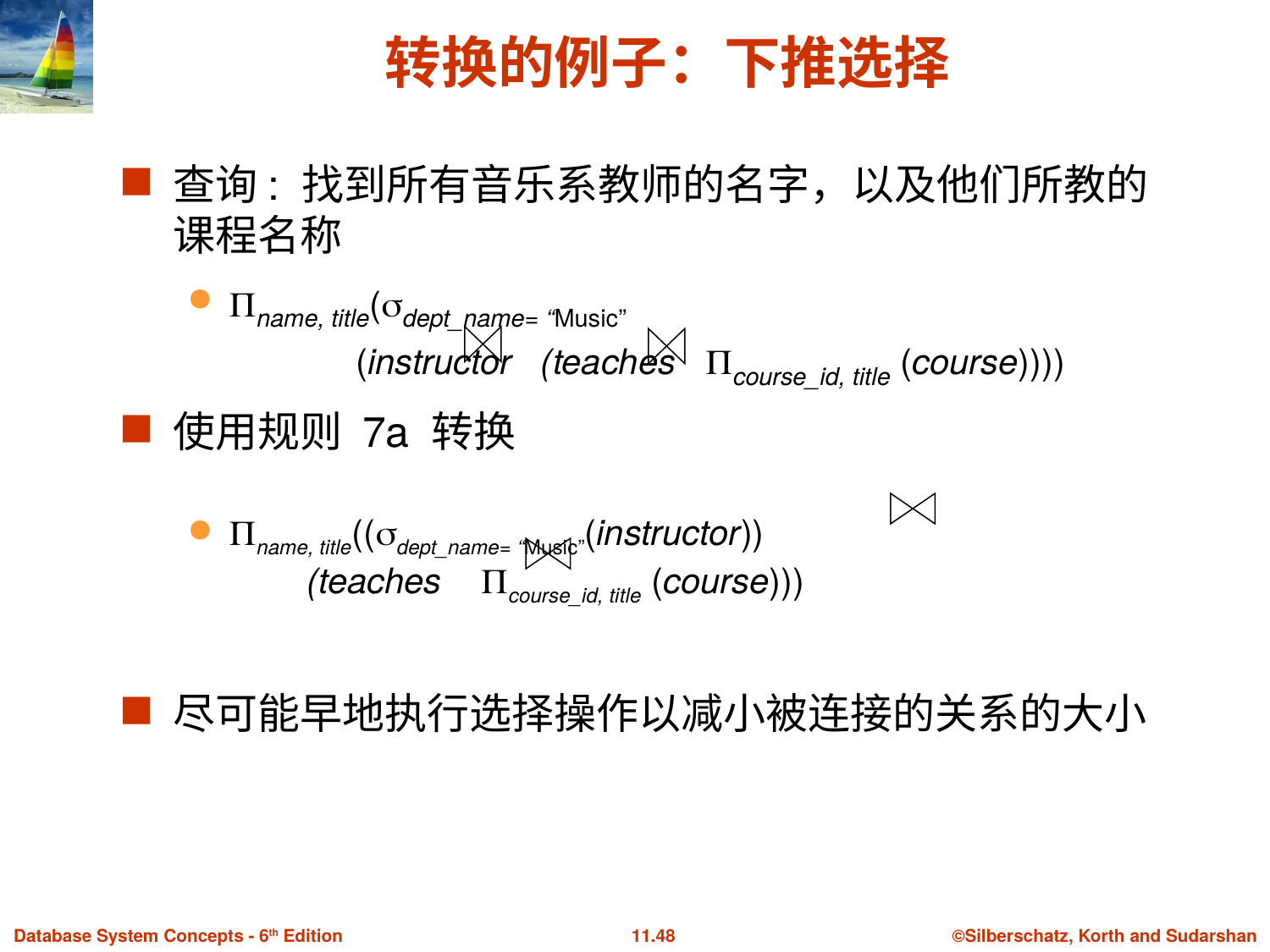

# 转换的例子：下推选择
查询: 找到所有音乐系教师的名字，以及他们所教的课程名称
Πname, title(σdept_name= “Music”
	(instructor   (teaches   Πcourse_id, title (course))))
使用规则 7a 转换
Πname, title((σdept_name= “Music”(instructor))
        (teaches    Πcourse_id, title (course)))

尽可能早地执行选择操作以减小被连接的关系的大小